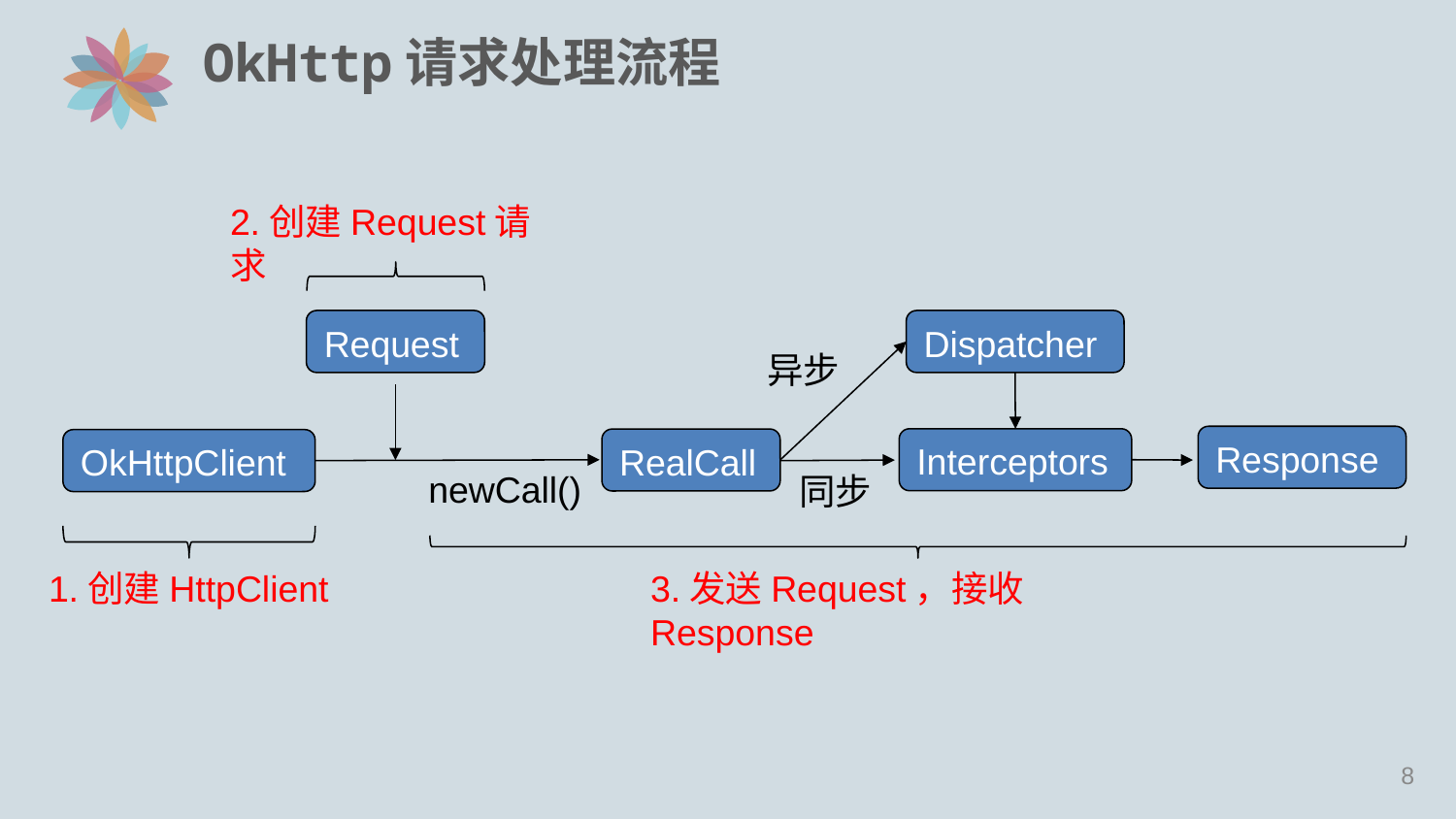

# OkHttp请求处理流程

2.创建Request请求
Request
Dispatcher
异步

Response
Interceptors
RealCall
OkHttpClient
newCall()
同步
1.创建HttpClient
3.发送Request，接收Response
8